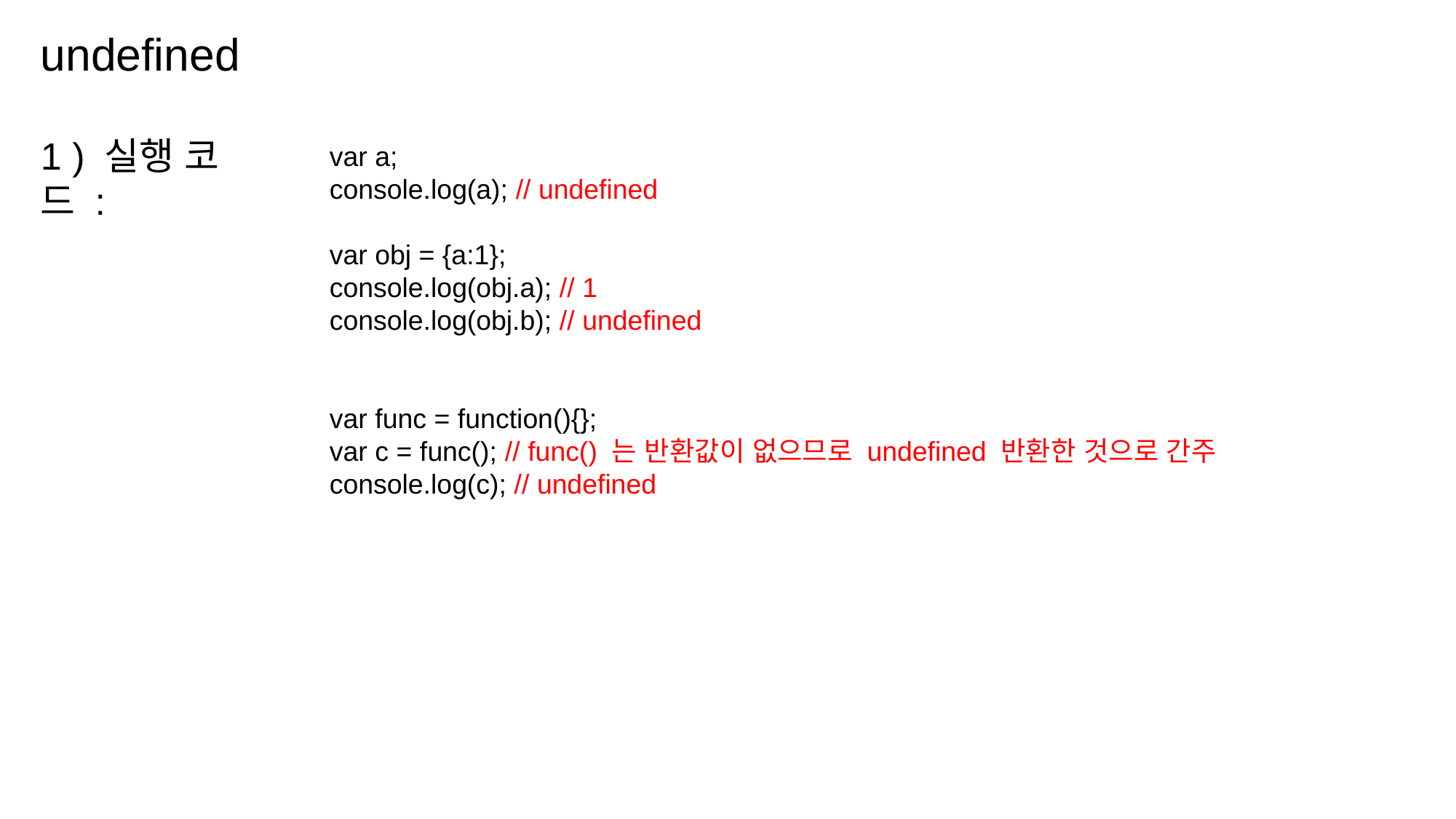

undefined
1 ) 실행 코드 :
var a;
console.log(a); // undefined
var obj = {a:1};
console.log(obj.a); // 1
console.log(obj.b); // undefined
var func = function(){};
var c = func(); // func() 는 반환값이 없으므로 undefined 반환한 것으로 간주
console.log(c); // undefined